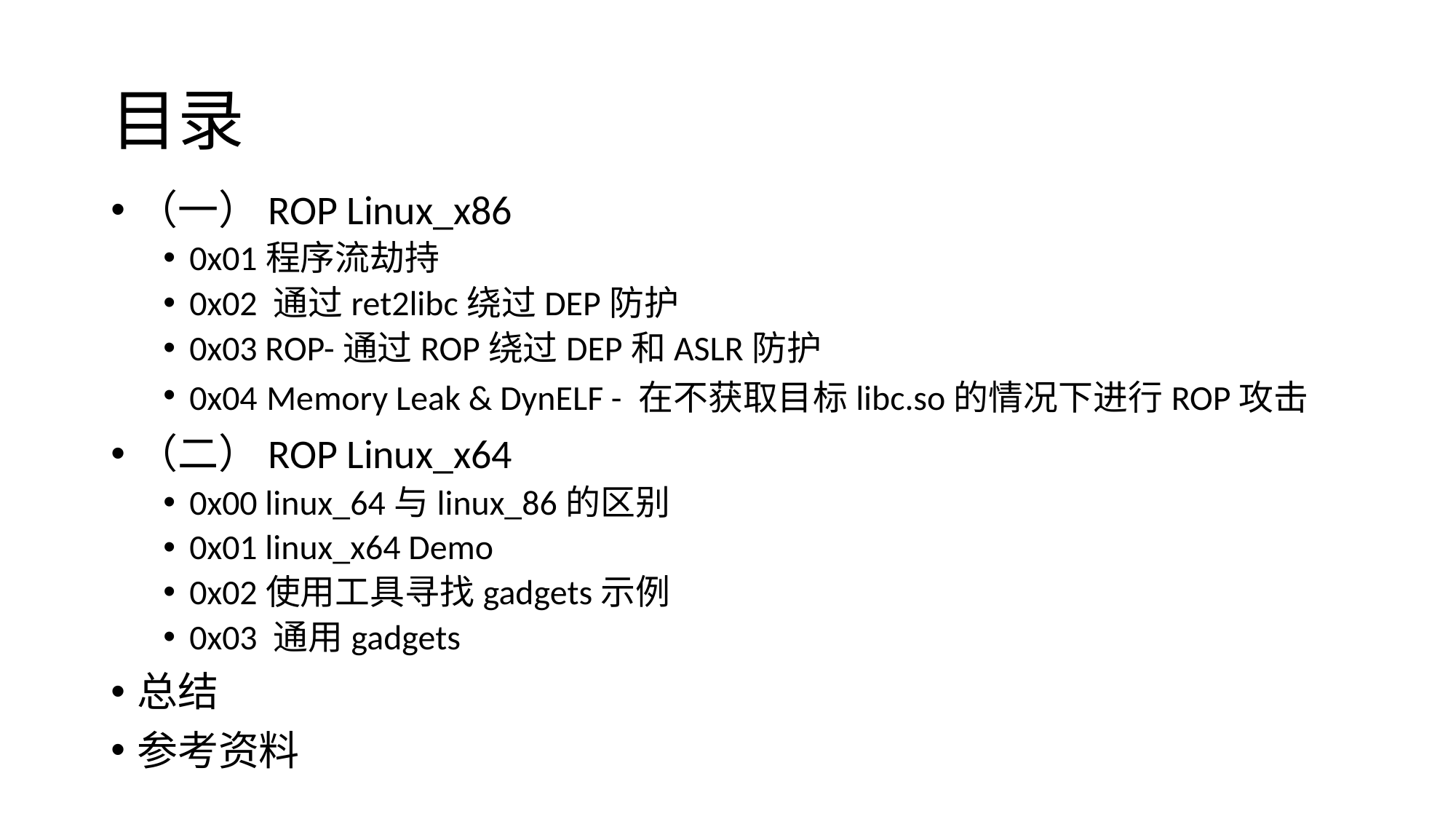

# 目录
（一）ROP Linux_x86
0x01程序流劫持
0x02 通过ret2libc绕过DEP防护
0x03 ROP-通过ROP绕过DEP和ASLR防护
0x04 Memory Leak & DynELF - 在不获取目标libc.so的情况下进行ROP攻击
（二）ROP Linux_x64
0x00 linux_64与linux_86的区别
0x01 linux_x64 Demo
0x02使用工具寻找gadgets示例
0x03 通用gadgets
总结
参考资料